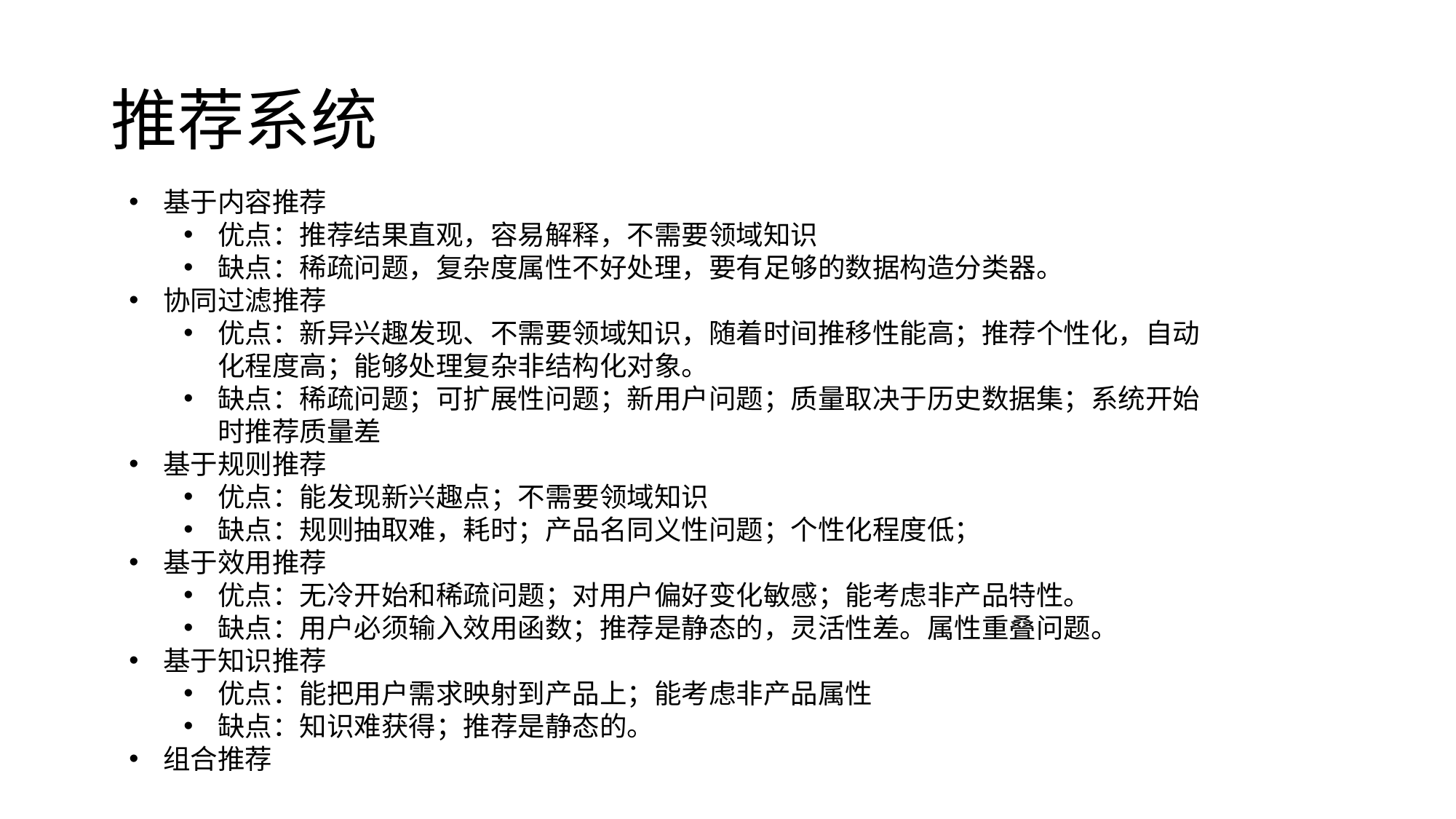

# 推荐系统
基于内容推荐
优点：推荐结果直观，容易解释，不需要领域知识
缺点：稀疏问题，复杂度属性不好处理，要有足够的数据构造分类器。
协同过滤推荐
优点：新异兴趣发现、不需要领域知识，随着时间推移性能高；推荐个性化，自动化程度高；能够处理复杂非结构化对象。
缺点：稀疏问题；可扩展性问题；新用户问题；质量取决于历史数据集；系统开始时推荐质量差
基于规则推荐
优点：能发现新兴趣点；不需要领域知识
缺点：规则抽取难，耗时；产品名同义性问题；个性化程度低；
基于效用推荐
优点：无冷开始和稀疏问题；对用户偏好变化敏感；能考虑非产品特性。
缺点：用户必须输入效用函数；推荐是静态的，灵活性差。属性重叠问题。
基于知识推荐
优点：能把用户需求映射到产品上；能考虑非产品属性
缺点：知识难获得；推荐是静态的。
组合推荐